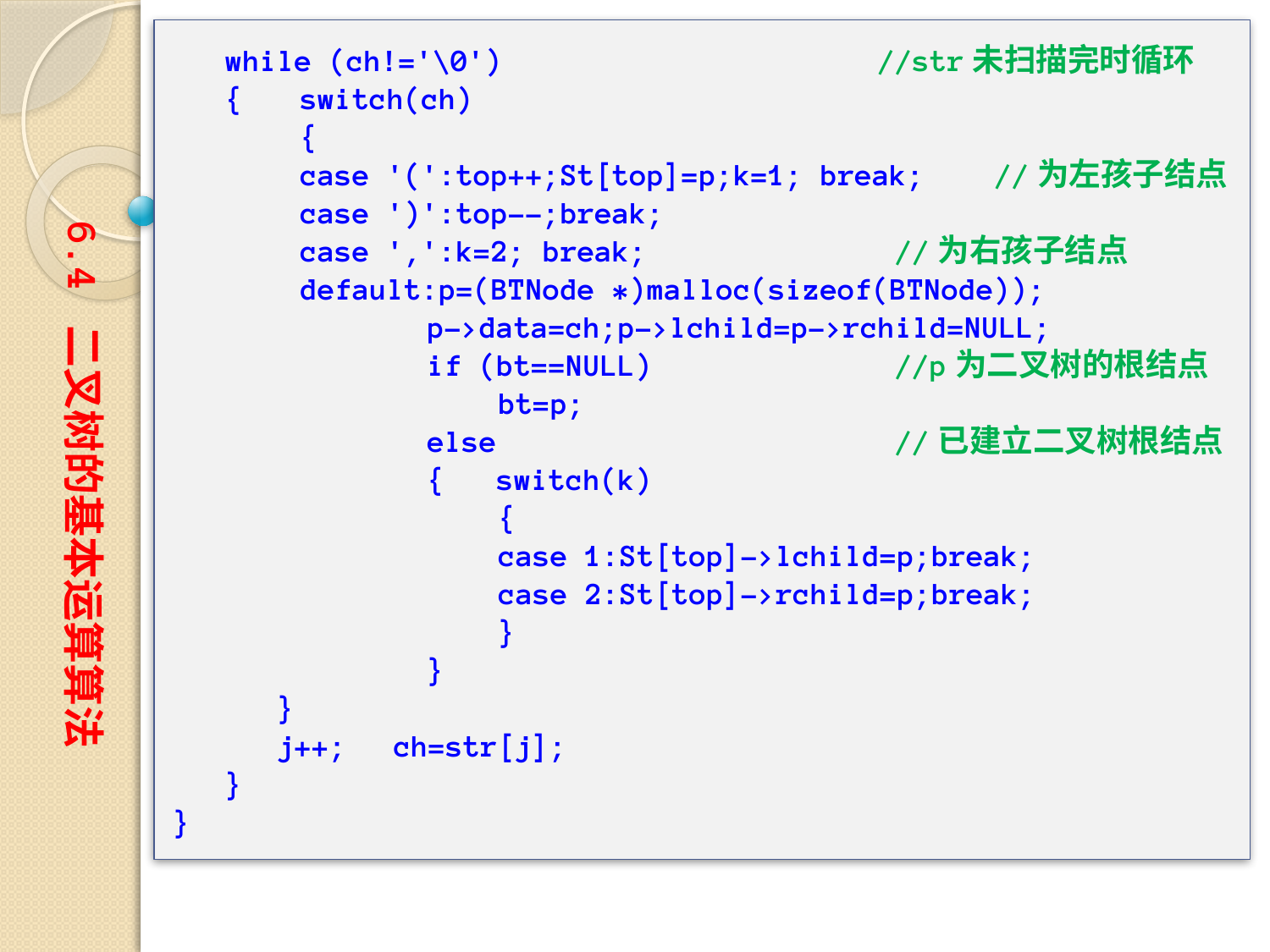

while (ch!='\0')			    //str未扫描完时循环
   {	switch(ch)
	{
	case '(':top++;St[top]=p;k=1; break;    //为左孩子结点
	case ')':top--;break;
	case ',':k=2; break;		     //为右孩子结点
	default:p=(BTNode *)malloc(sizeof(BTNode));
		p->data=ch;p->lchild=p->rchild=NULL;
		if (bt==NULL)		     //p为二叉树的根结点
		　　bt=p;
		else			     //已建立二叉树根结点
		{   switch(k)
		　　{
		　　case 1:St[top]->lchild=p;break;
		　　case 2:St[top]->rchild=p;break;
		　　}
		}
      }
      j++;　ch=str[j];
   }
}
6.4 二叉树的基本运算算法